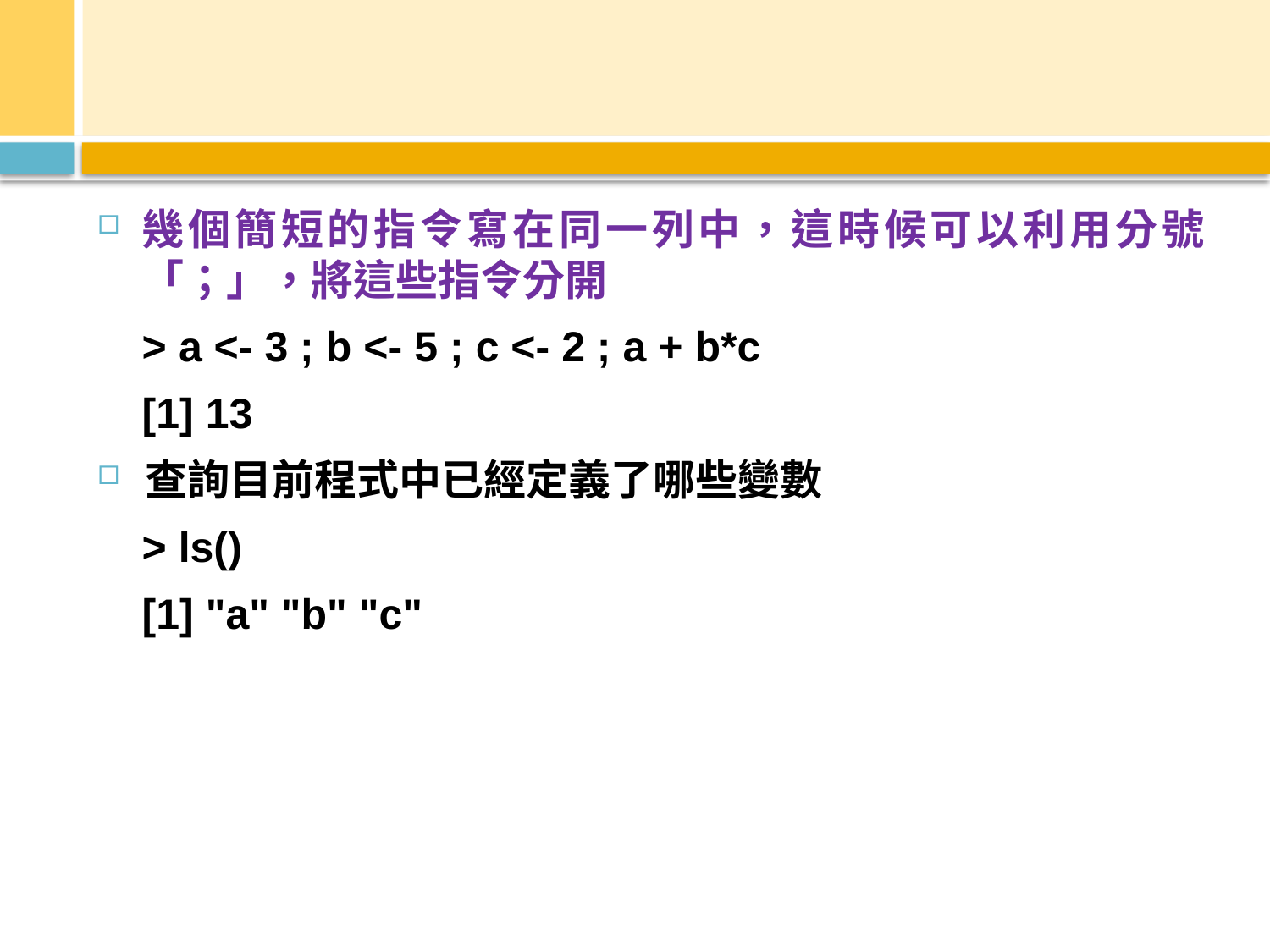

#
幾個簡短的指令寫在同一列中，這時候可以利用分號「；」，將這些指令分開
> a <- 3 ; b <- 5 ; c <- 2 ; a + b*c
[1] 13
查詢目前程式中已經定義了哪些變數
> ls()
[1] "a" "b" "c"